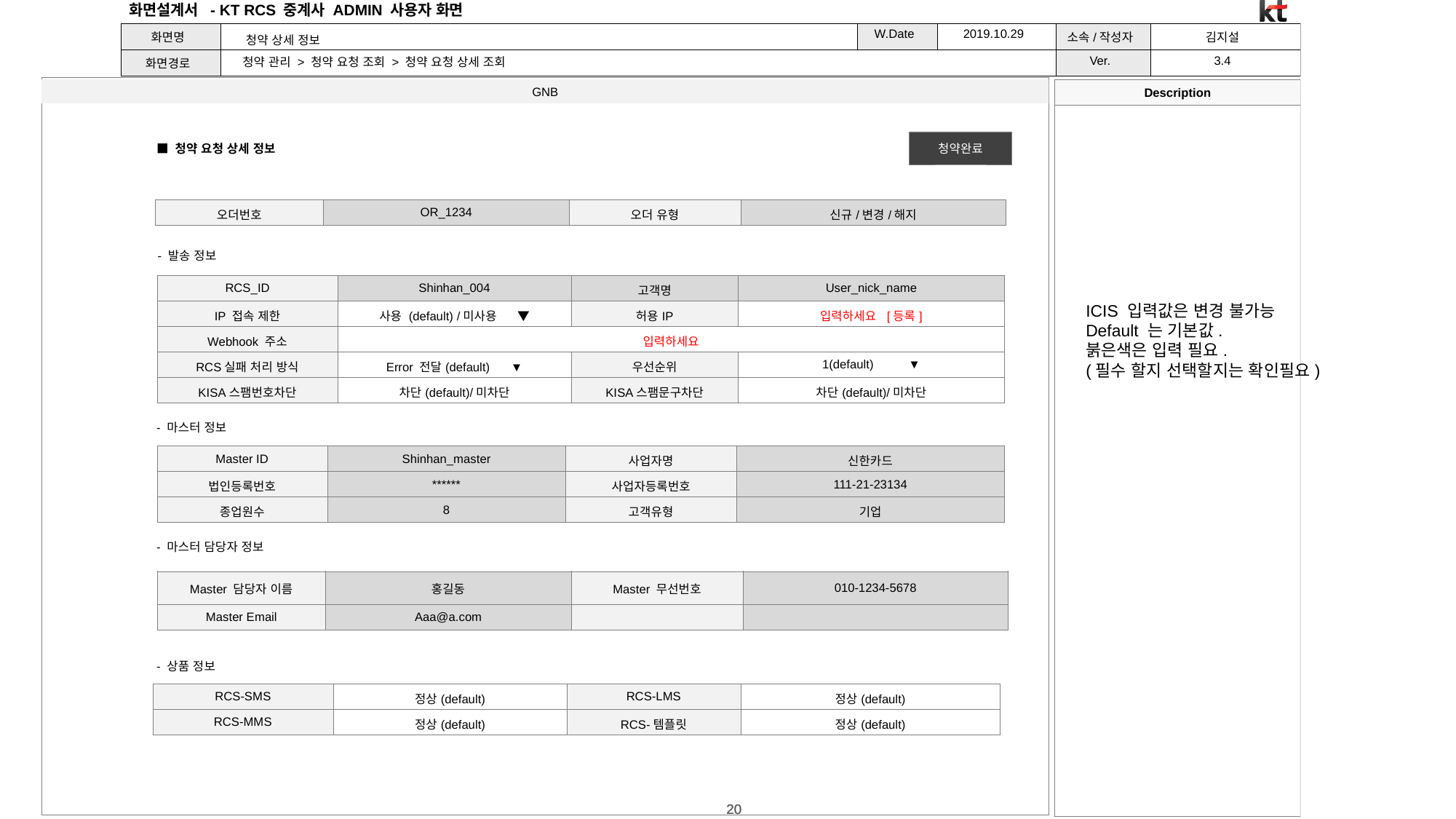

청약 상세 정보
청약 관리 > 청약 요청 조회 > 청약 요청 상세 조회
청약완료
■ 청약 요청 상세 정보
| 오더번호 | OR\_1234 | 오더 유형 | 신규/변경/해지 |
| --- | --- | --- | --- |
- 발송 정보
| RCS\_ID | Shinhan\_004 | 고객명 | User\_nick\_name |
| --- | --- | --- | --- |
| IP 접속 제한 | 사용 (default) /미사용 ▼ | 허용IP | 입력하세요 [등록] |
| Webhook 주소 | 입력하세요 |  |  |
| RCS실패 처리 방식 | Error 전달(default) ▼ | 우선순위 | 1(default) ▼ |
| KISA스팸번호차단 | 차단(default)/미차단 | KISA스팸문구차단 | 차단(default)/미차단 |
ICIS 입력값은 변경 불가능
Default 는 기본값.
붉은색은 입력 필요.
(필수 할지 선택할지는 확인필요)
- 마스터 정보
| Master ID | Shinhan\_master | 사업자명 | 신한카드 |
| --- | --- | --- | --- |
| 법인등록번호 | \*\*\*\*\*\* | 사업자등록번호 | 111-21-23134 |
| 종업원수 | 8 | 고객유형 | 기업 |
- 마스터 담당자 정보
| Master 담당자 이름 | 홍길동 | Master 무선번호 | 010-1234-5678 |
| --- | --- | --- | --- |
| Master Email | Aaa@a.com |  |  |
- 상품 정보
| RCS-SMS | 정상(default) | RCS-LMS | 정상(default) |
| --- | --- | --- | --- |
| RCS-MMS | 정상(default) | RCS-템플릿 | 정상(default) |